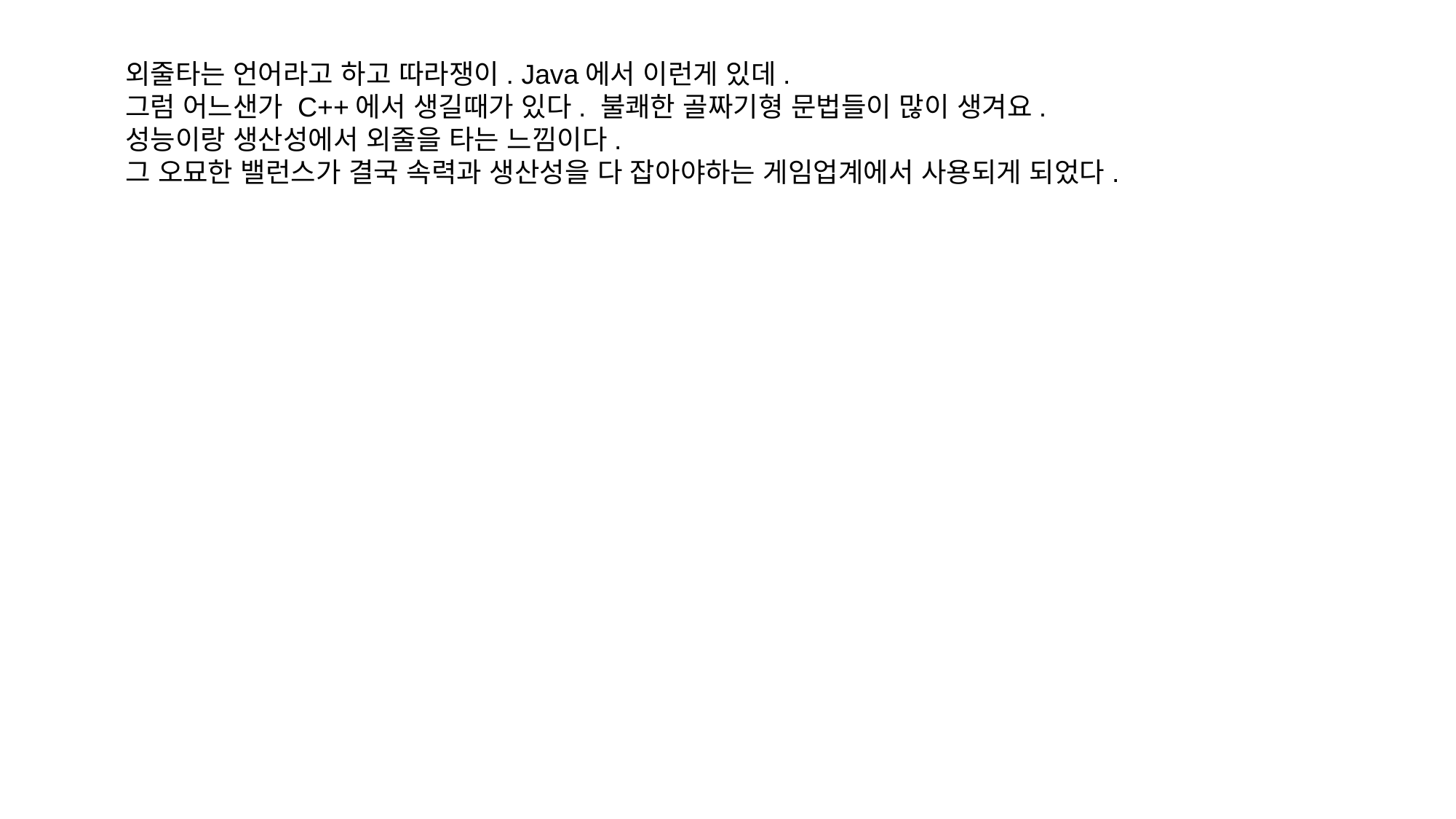

외줄타는 언어라고 하고 따라쟁이. Java에서 이런게 있데.
그럼 어느샌가 C++에서 생길때가 있다. 불쾌한 골짜기형 문법들이 많이 생겨요.
성능이랑 생산성에서 외줄을 타는 느낌이다.
그 오묘한 밸런스가 결국 속력과 생산성을 다 잡아야하는 게임업계에서 사용되게 되었다.